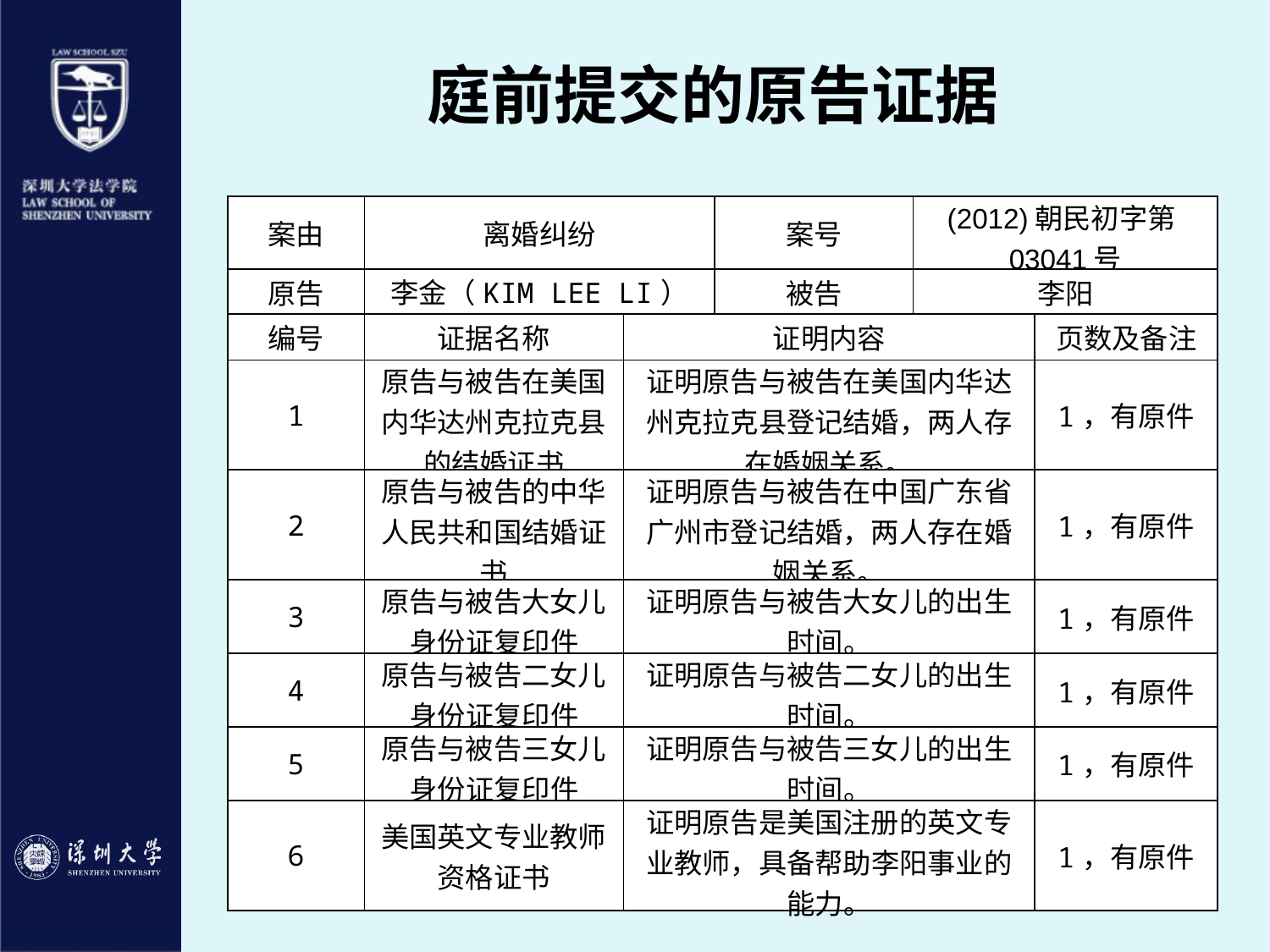

庭前提交的原告证据
| 案由 | 离婚纠纷 |  | 案号 | (2012)朝民初字第03041号 |  |
| --- | --- | --- | --- | --- | --- |
| 原告 | 李金（KIM LEE LI） |  | 被告 | 李阳 |  |
| 编号 | 证据名称 | 证明内容 |  |  | 页数及备注 |
| 1 | 原告与被告在美国内华达州克拉克县的结婚证书 | 证明原告与被告在美国内华达州克拉克县登记结婚，两人存在婚姻关系。 |  |  | 1，有原件 |
| 2 | 原告与被告的中华人民共和国结婚证书 | 证明原告与被告在中国广东省广州市登记结婚，两人存在婚姻关系。 |  |  | 1，有原件 |
| 3 | 原告与被告大女儿身份证复印件 | 证明原告与被告大女儿的出生时间。 |  |  | 1，有原件 |
| 4 | 原告与被告二女儿身份证复印件 | 证明原告与被告二女儿的出生时间。 |  |  | 1，有原件 |
| 5 | 原告与被告三女儿身份证复印件 | 证明原告与被告三女儿的出生时间。 |  |  | 1，有原件 |
| 6 | 美国英文专业教师资格证书 | 证明原告是美国注册的英文专业教师，具备帮助李阳事业的能力。 |  |  | 1，有原件 |
提交人：                                      2021年  月  日